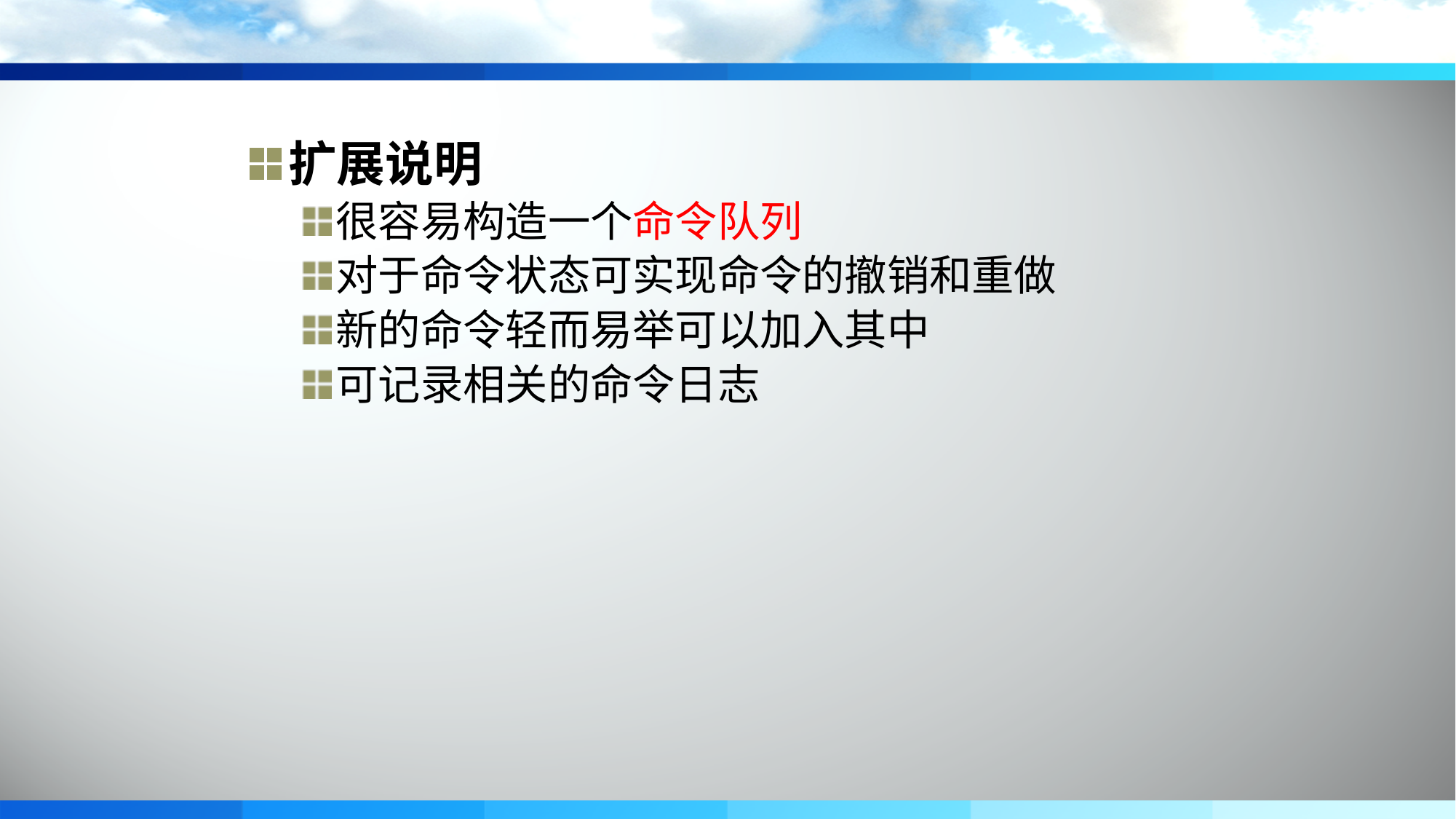

扩展说明
很容易构造一个命令队列
对于命令状态可实现命令的撤销和重做
新的命令轻而易举可以加入其中
可记录相关的命令日志